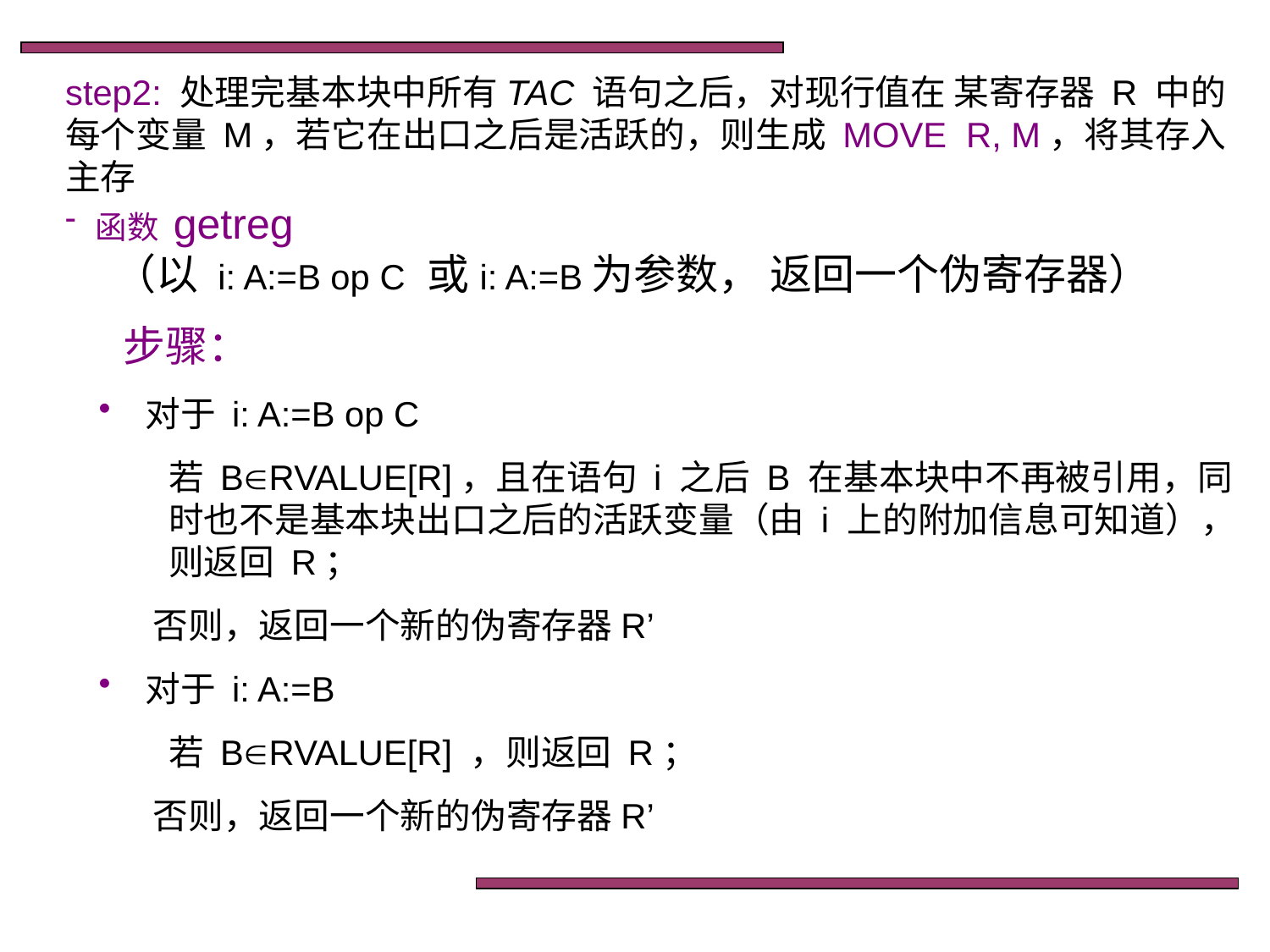

step2: 处理完基本块中所有TAC 语句之后，对现行值在 某寄存器 R 中的每个变量 M，若它在出口之后是活跃的，则生成 MOVE  R, M，将其存入主存
函数 getreg
    （以 i: A:=B op C 或i: A:=B为参数， 返回一个伪寄存器）

     步骤：

 对于 i: A:=B op C

    若 B∈RVALUE[R]，且在语句 i 之后 B 在基本块中不再被引用，同
    时也不是基本块出口之后的活跃变量（由 i 上的附加信息可知道），
    则返回 R；

  否则，返回一个新的伪寄存器R’

 对于 i: A:=B

    若 B∈RVALUE[R] ，则返回 R；

  否则，返回一个新的伪寄存器R’